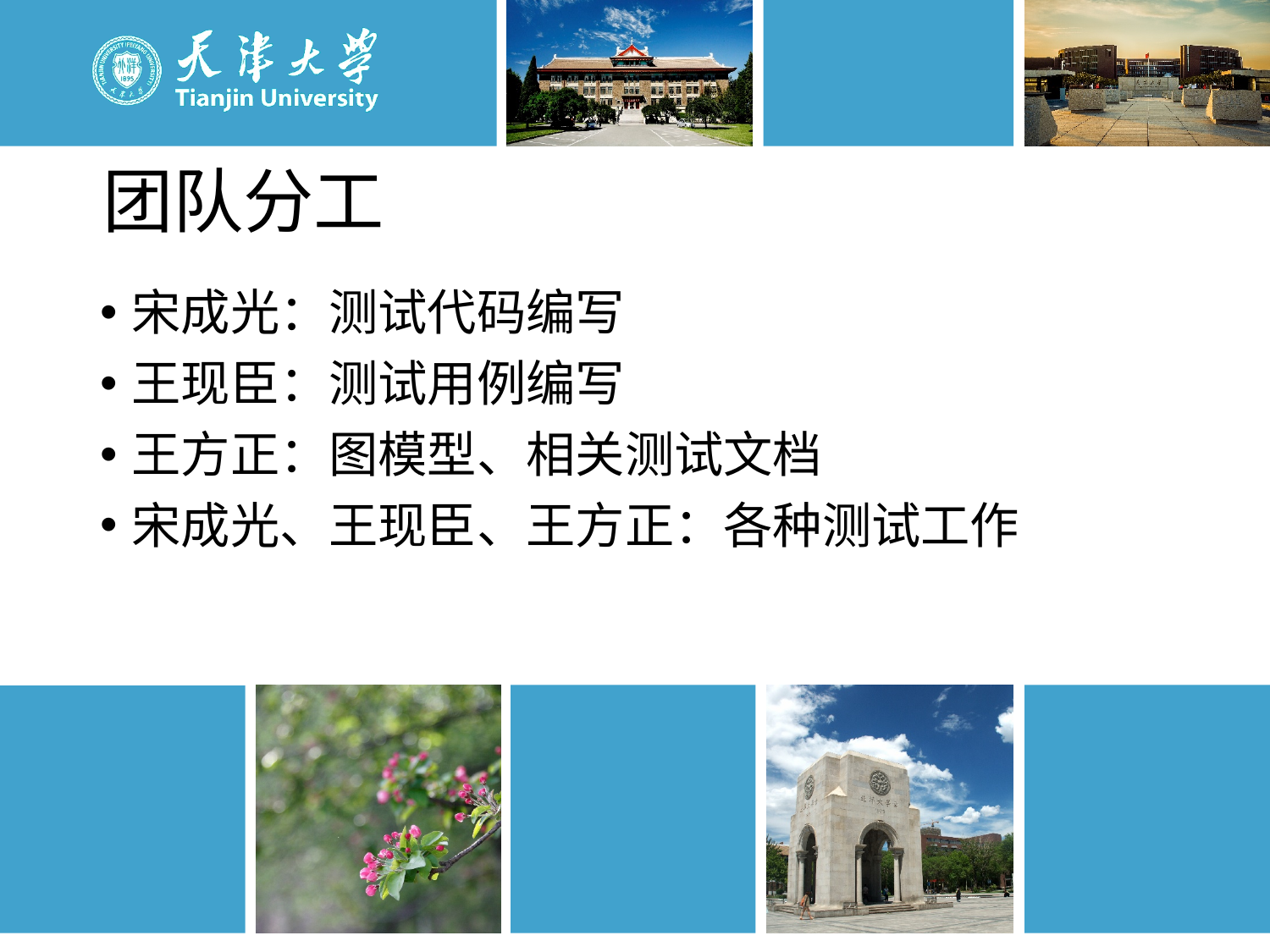

# 团队分工
宋成光：测试代码编写
王现臣：测试用例编写
王方正：图模型、相关测试文档
宋成光、王现臣、王方正：各种测试工作